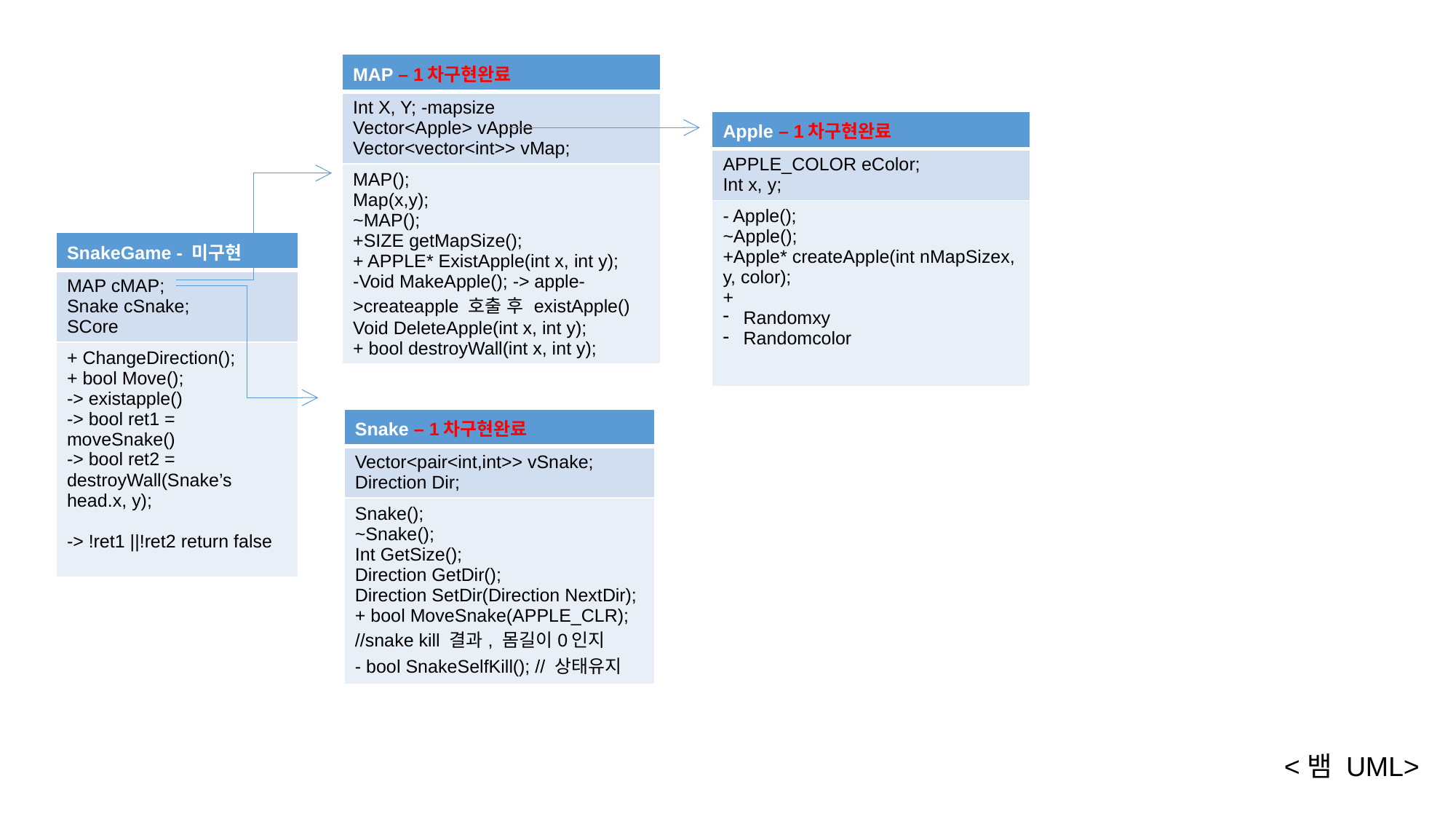

| MAP – 1차구현완료 |
| --- |
| Int X, Y; -mapsize Vector<Apple> vApple Vector<vector<int>> vMap; |
| MAP(); Map(x,y); ~MAP(); +SIZE getMapSize(); + APPLE\* ExistApple(int x, int y); -Void MakeApple(); -> apple->createapple 호출 후 existApple() Void DeleteApple(int x, int y); + bool destroyWall(int x, int y); |
| Apple – 1차구현완료 |
| --- |
| APPLE\_COLOR eColor; Int x, y; |
| - Apple(); ~Apple(); +Apple\* createApple(int nMapSizex, y, color); + Randomxy Randomcolor |
| SnakeGame - 미구현 |
| --- |
| MAP cMAP; Snake cSnake; SCore |
| + ChangeDirection(); + bool Move(); -> existapple() -> bool ret1 = moveSnake() -> bool ret2 = destroyWall(Snake’s head.x, y); -> !ret1 ||!ret2 return false |
| Snake – 1차구현완료 |
| --- |
| Vector<pair<int,int>> vSnake; Direction Dir; |
| Snake(); ~Snake(); Int GetSize(); Direction GetDir(); Direction SetDir(Direction NextDir); + bool MoveSnake(APPLE\_CLR); //snake kill 결과, 몸길이0인지 - bool SnakeSelfKill(); // 상태유지 |
<뱀 UML>